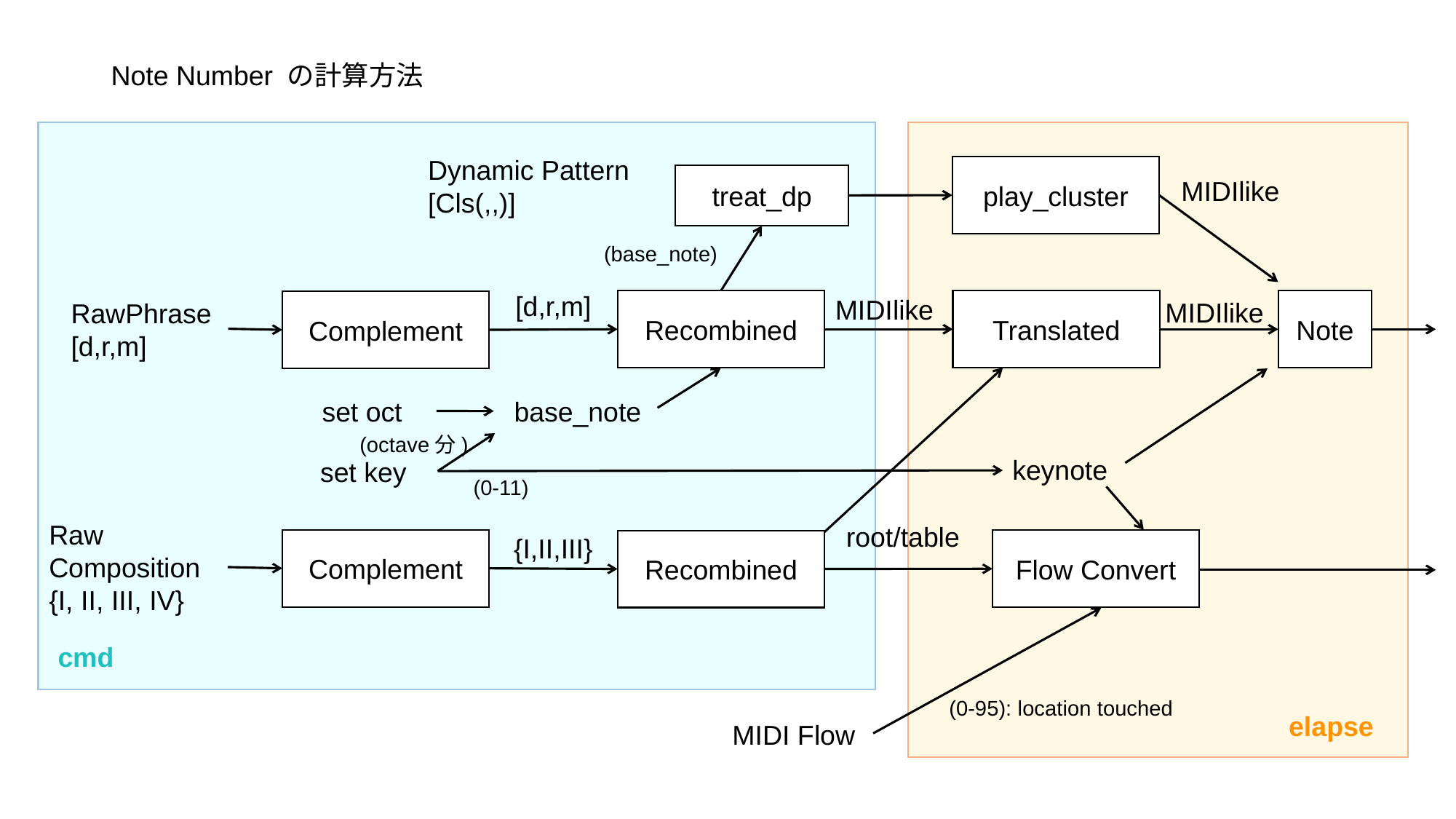

Note Number の計算方法

Dynamic Pattern
[Cls(,,)]
play_cluster
treat_dp
MIDIlike
(base_note)
[d,r,m]
MIDIlike
MIDIlike
Note
RawPhrase
[d,r,m]
Recombined
Translated
Complement
set oct
base_note
(octave分)
keynote
set key
(0-11)
Raw
Composition
{I, II, III, IV}
root/table
{I,II,III}
Complement
Flow Convert
Recombined
cmd
(0-95): location touched
elapse
MIDI Flow